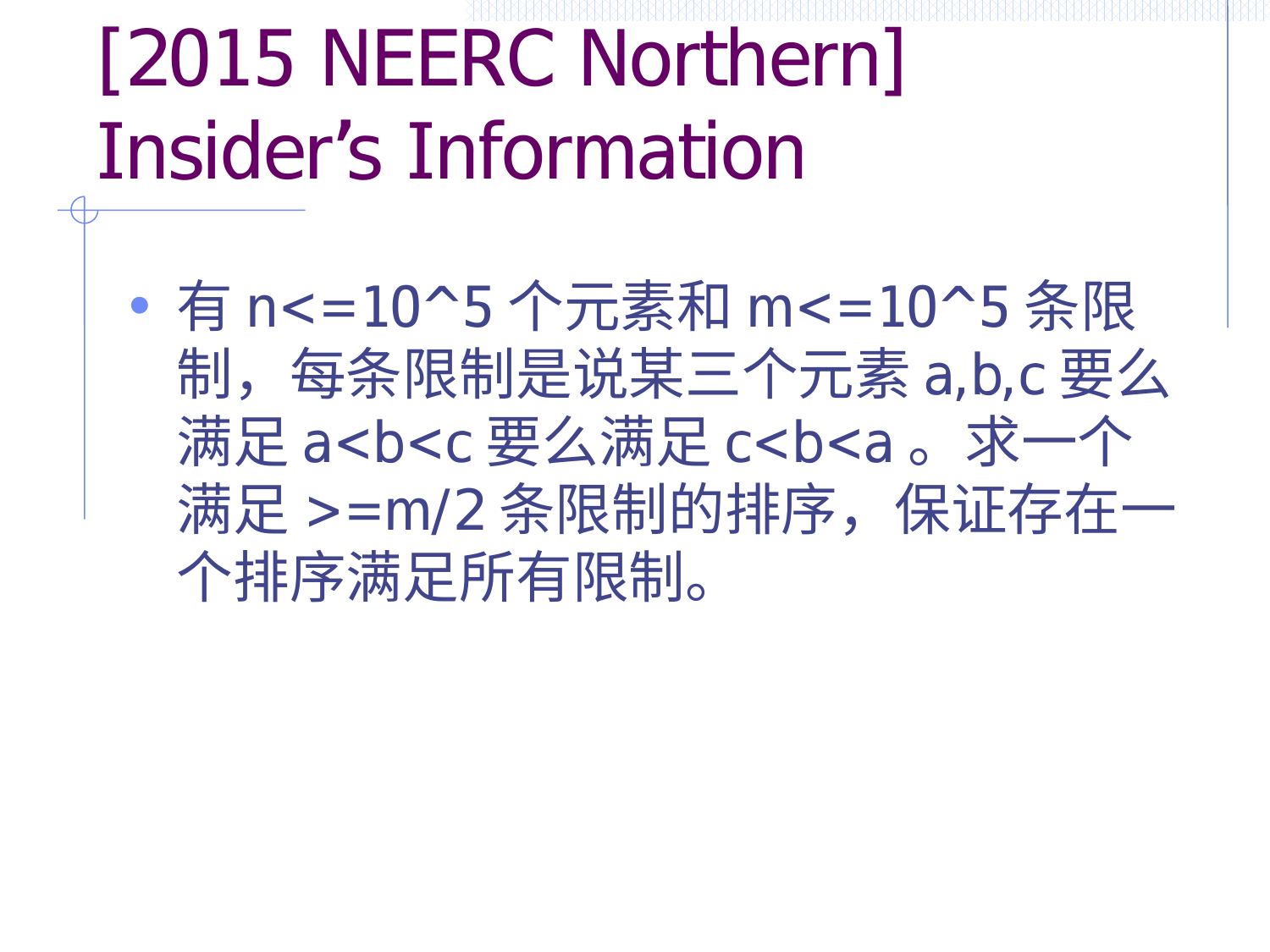

# [2015 NEERC Northern] Insider’s Information
有n<=10^5个元素和m<=10^5条限制，每条限制是说某三个元素a,b,c要么满足a<b<c要么满足c<b<a。求一个满足>=m/2条限制的排序，保证存在一个排序满足所有限制。